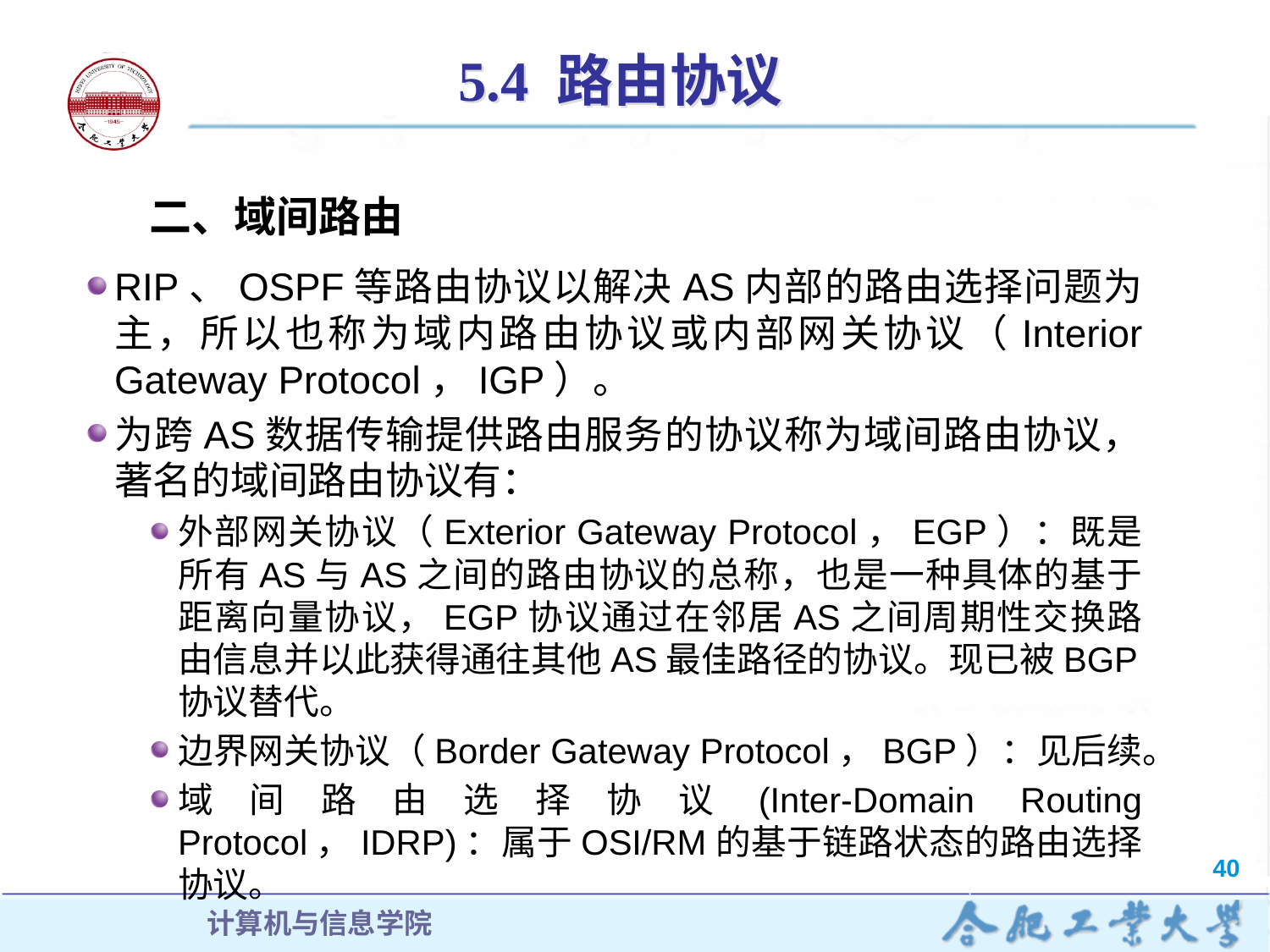

5.4 路由协议
二、域间路由
RIP、OSPF等路由协议以解决AS内部的路由选择问题为主，所以也称为域内路由协议或内部网关协议（Interior Gateway Protocol，IGP）。
为跨AS数据传输提供路由服务的协议称为域间路由协议，著名的域间路由协议有：
外部网关协议（Exterior Gateway Protocol，EGP）：既是所有AS与AS之间的路由协议的总称，也是一种具体的基于距离向量协议，EGP协议通过在邻居AS之间周期性交换路由信息并以此获得通往其他AS最佳路径的协议。现已被BGP协议替代。
边界网关协议（Border Gateway Protocol，BGP）：见后续。
域间路由选择协议(Inter-Domain Routing Protocol，IDRP)：属于OSI/RM的基于链路状态的路由选择协议。